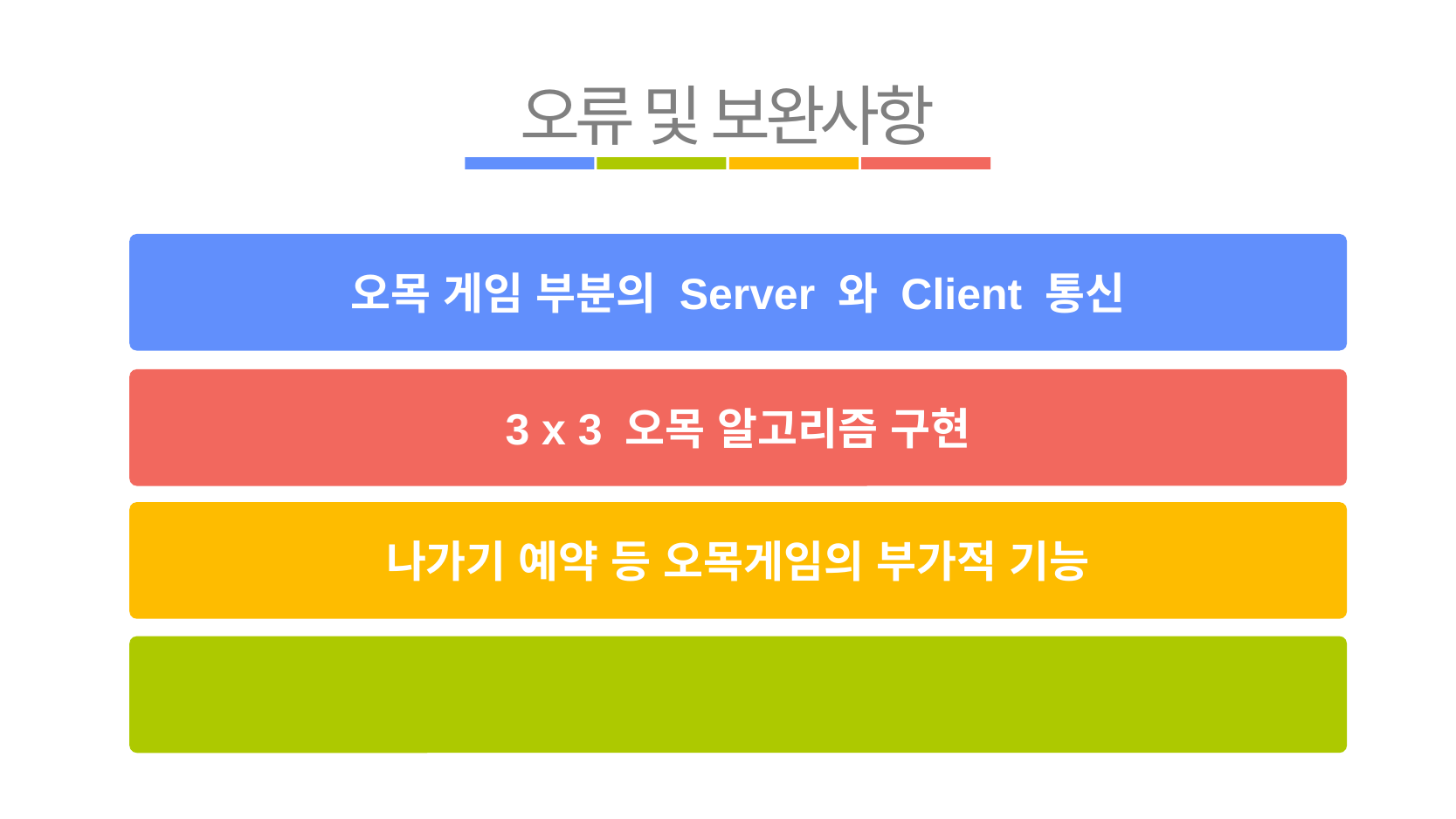

오류 및 보완사항

오목 게임 부분의 Server 와 Client 통신
3 x 3 오목 알고리즘 구현
나가기 예약 등 오목게임의 부가적 기능
사용자 재접속 가능